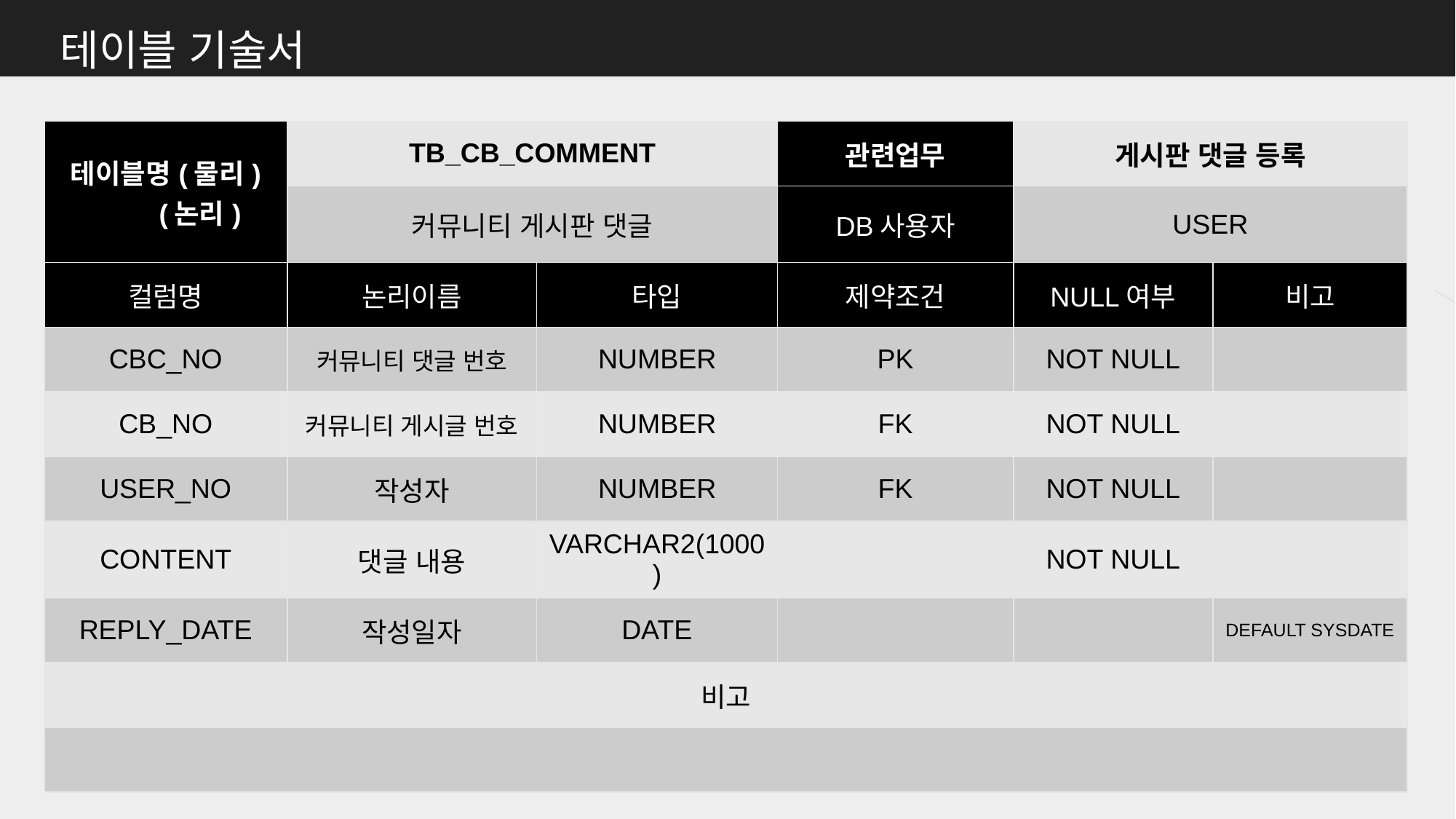

테이블 기술서

| 테이블명(물리) (논리) | TB\_CB\_COMMENT |  | 관련업무 | 게시판 댓글 등록 |  |
| --- | --- | --- | --- | --- | --- |
|  | 커뮤니티 게시판 댓글 |  | DB사용자 | USER |  |
| 컬럼명 | 논리이름 | 타입 | 제약조건 | NULL여부 | 비고 |
| CBC\_NO | 커뮤니티 댓글 번호 | NUMBER | PK | NOT NULL |  |
| CB\_NO | 커뮤니티 게시글 번호 | NUMBER | FK | NOT NULL |  |
| USER\_NO | 작성자 | NUMBER | FK | NOT NULL |  |
| CONTENT | 댓글 내용 | VARCHAR2(1000) |  | NOT NULL |  |
| REPLY\_DATE | 작성일자 | DATE |  |  | DEFAULT SYSDATE |
| 비고 |  |  |  |  |  |
|  |  |  |  |  |  |